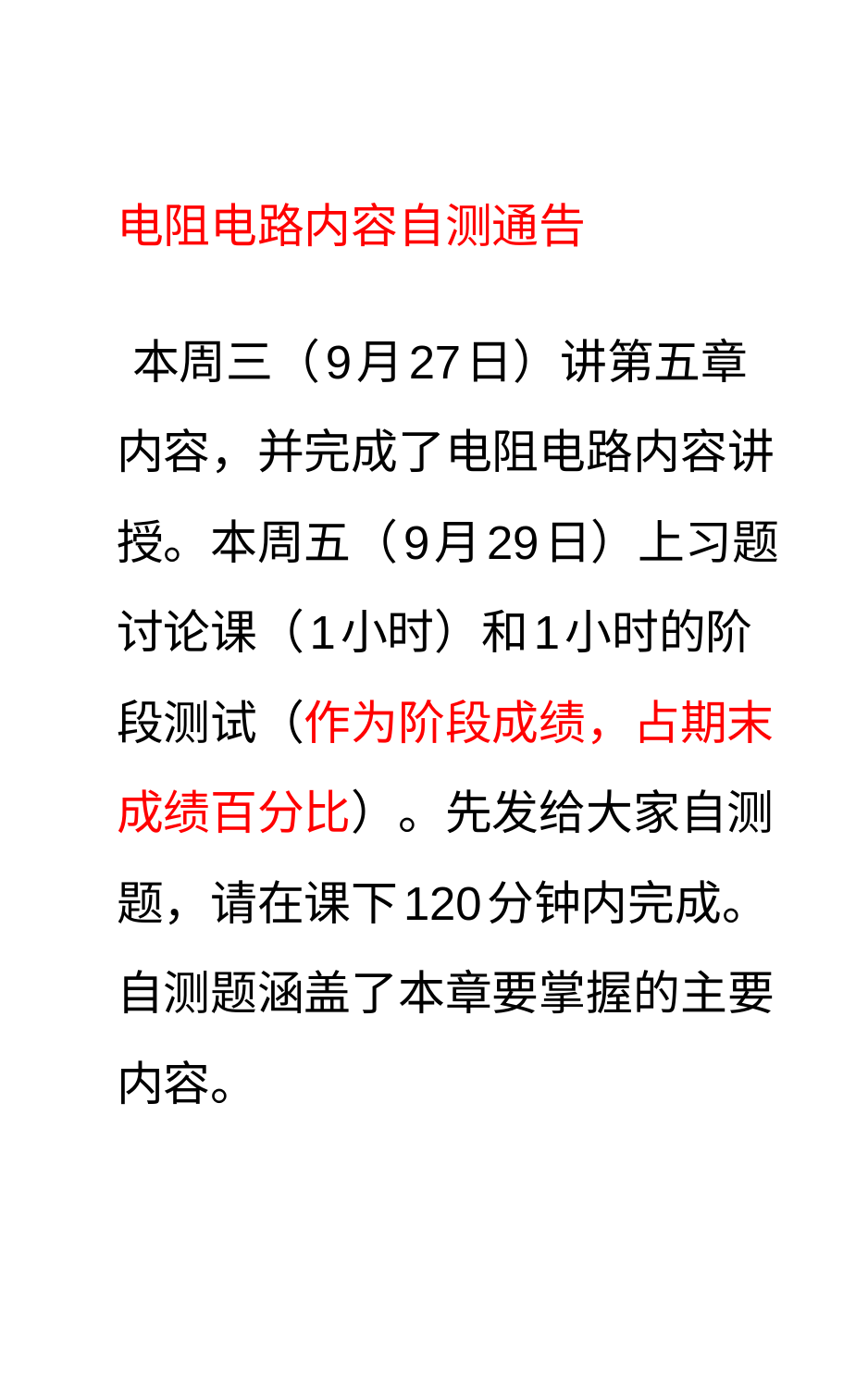

电阻电路内容自测通告
   本周三（9月27日）讲第五章内容，并完成了电阻电路内容讲授。本周五（9月29日）上习题讨论课（1小时）和1小时的阶段测试（作为阶段成绩，占期末成绩百分比）。先发给大家自测题，请在课下120分钟内完成。自测题涵盖了本章要掌握的主要内容。